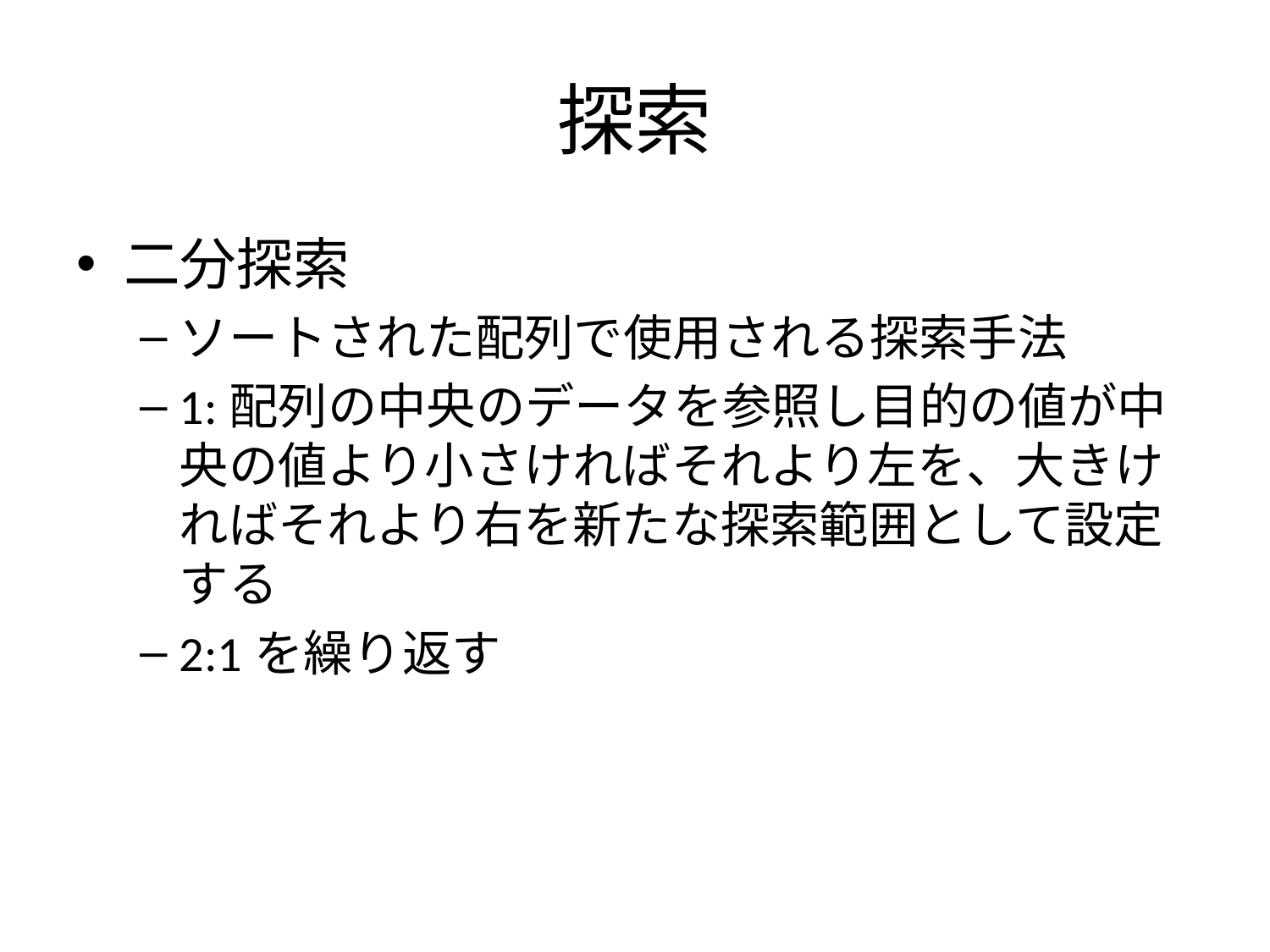

# 探索
二分探索
ソートされた配列で使用される探索手法
1:配列の中央のデータを参照し目的の値が中央の値より小さければそれより左を、大きければそれより右を新たな探索範囲として設定する
2:1を繰り返す